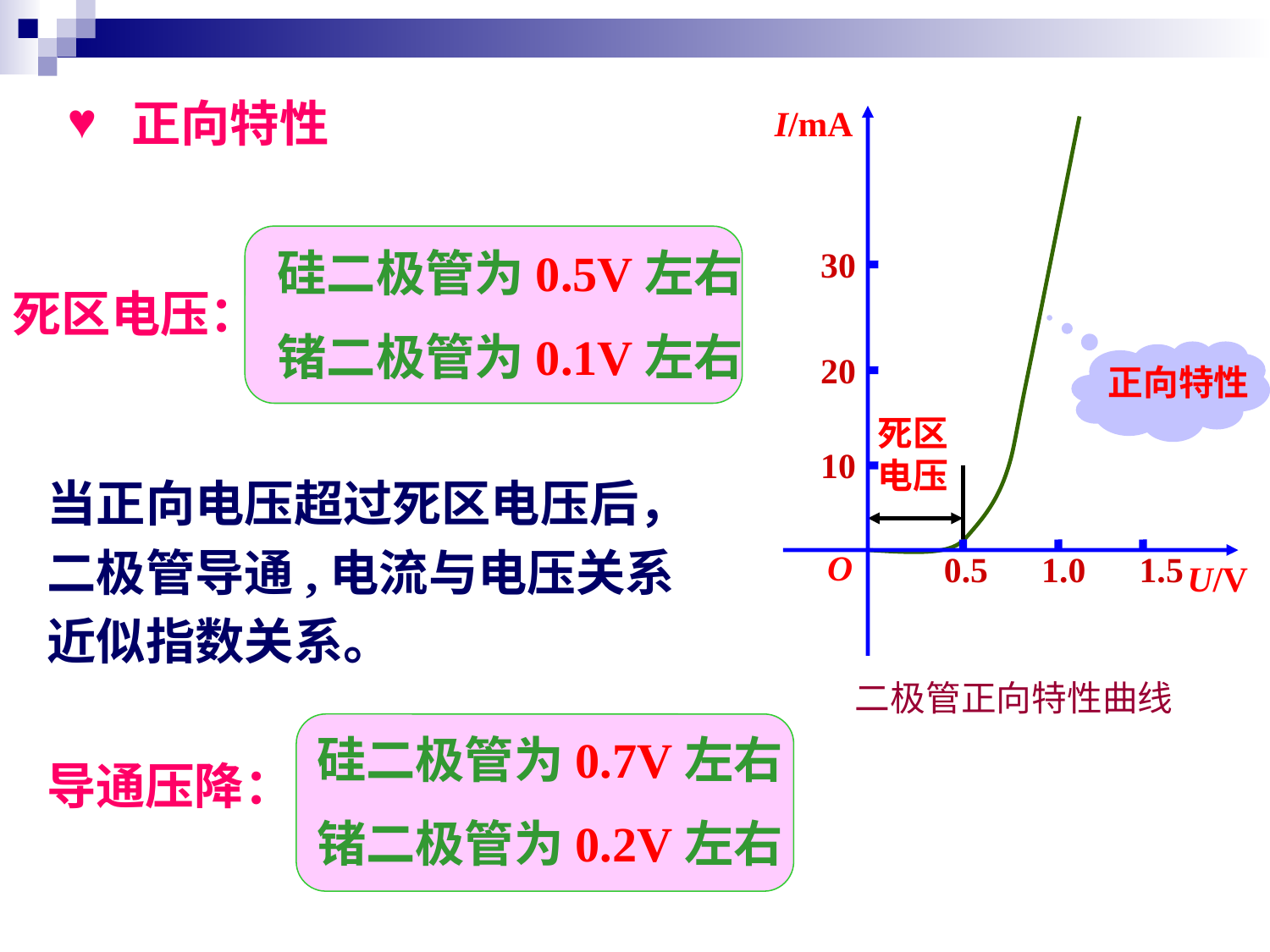

正向特性
I/mA

O
U/V
30
20
10
0.5      1.0      1.5
  二极管正向特性曲线

正向特性
死区电压

硅二极管为0.5V左右
锗二极管为0.1V左右
死区电压：
当正向电压超过死区电压后，
二极管导通,电流与电压关系
近似指数关系。

硅二极管为0.7V左右
锗二极管为0.2V左右
导通压降：

34